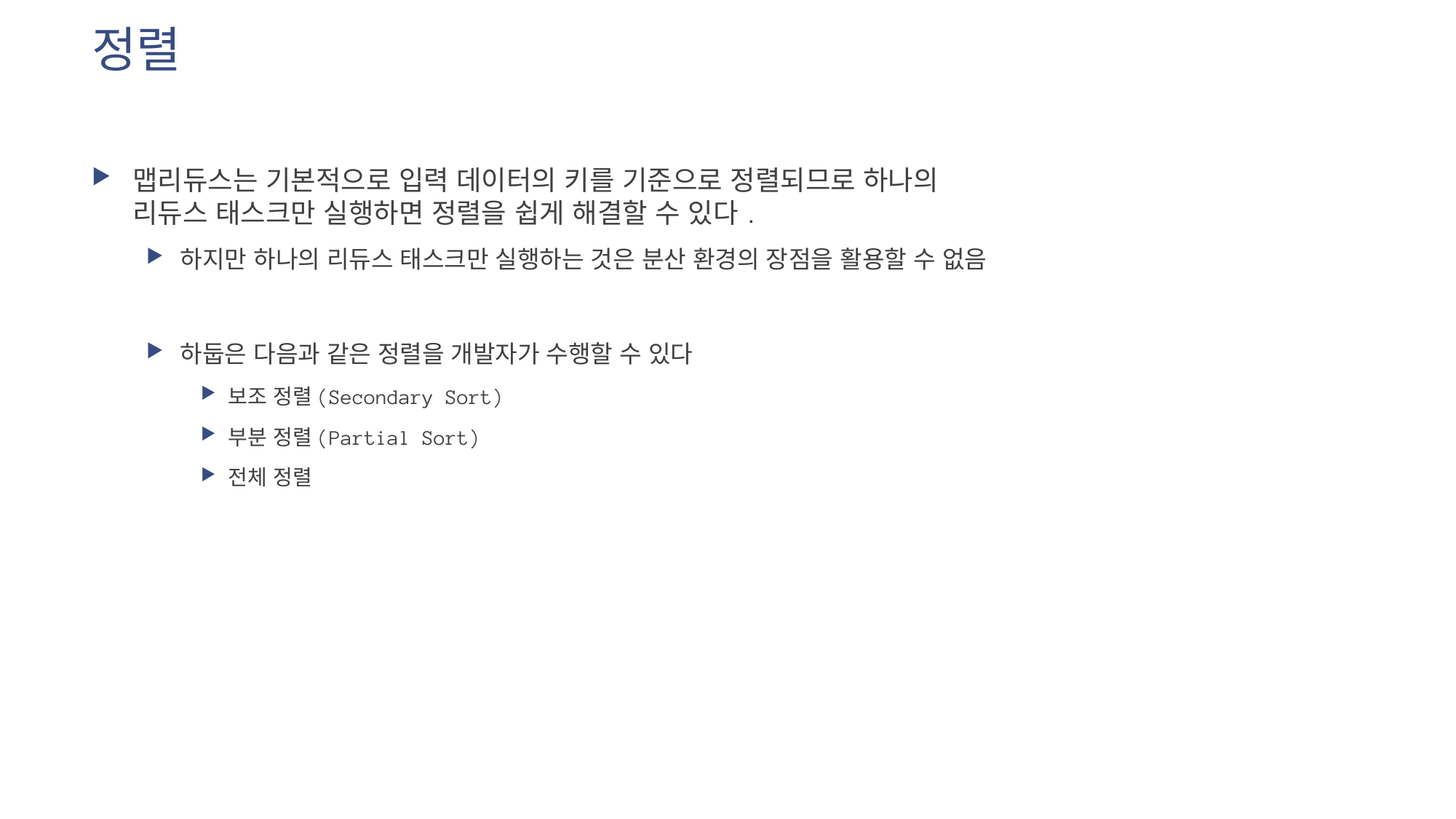

# 정렬
맵리듀스는 기본적으로 입력 데이터의 키를 기준으로 정렬되므로 하나의
리듀스 태스크만 실행하면 정렬을 쉽게 해결할 수 있다.
하지만 하나의 리듀스 태스크만 실행하는 것은 분산 환경의 장점을 활용할 수 없음

하둡은 다음과 같은 정렬을 개발자가 수행할 수 있다
보조 정렬(Secondary Sort)
부분 정렬(Partial Sort)
전체 정렬